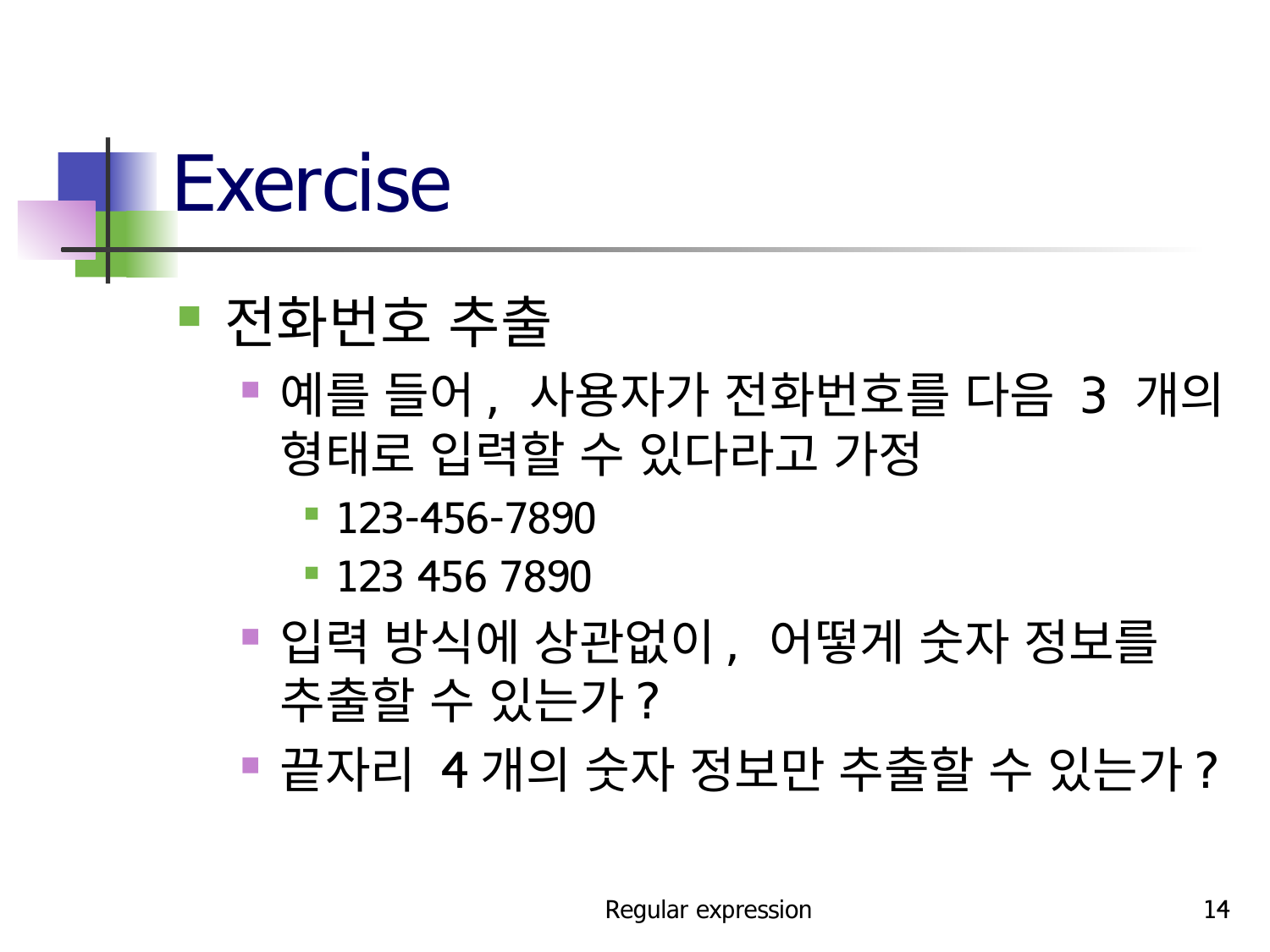

# Exercise
전화번호 추출
예를 들어, 사용자가 전화번호를 다음 3 개의 형태로 입력할 수 있다라고 가정
123-456-7890
123 456 7890
입력 방식에 상관없이, 어떻게 숫자 정보를 추출할 수 있는가?
끝자리 4개의 숫자 정보만 추출할 수 있는가?
Regular expression
14